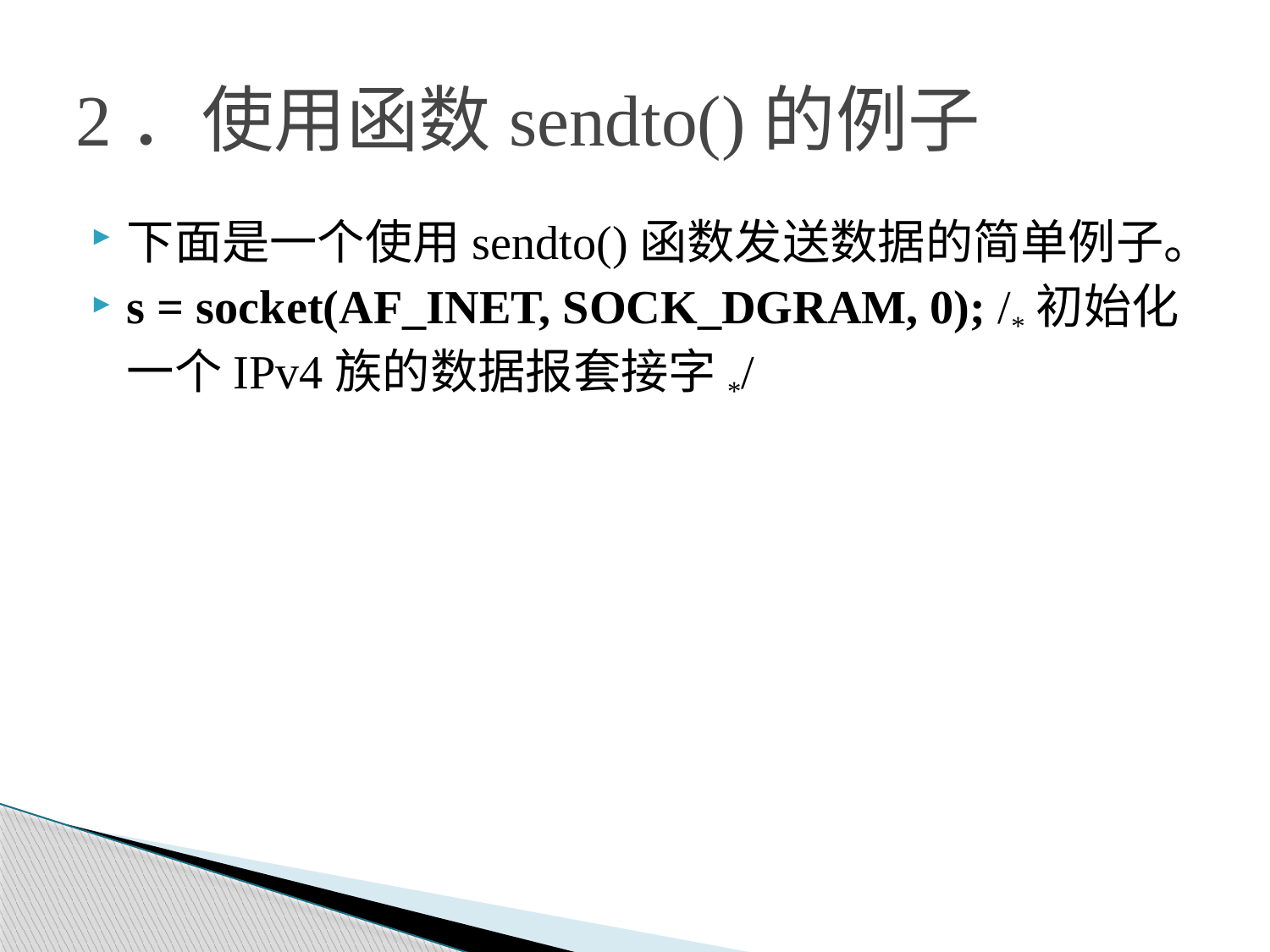

# 2．使用函数sendto()的例子
下面是一个使用sendto()函数发送数据的简单例子。
s = socket(AF_INET, SOCK_DGRAM, 0); /*初始化一个IPv4族的数据报套接字*/